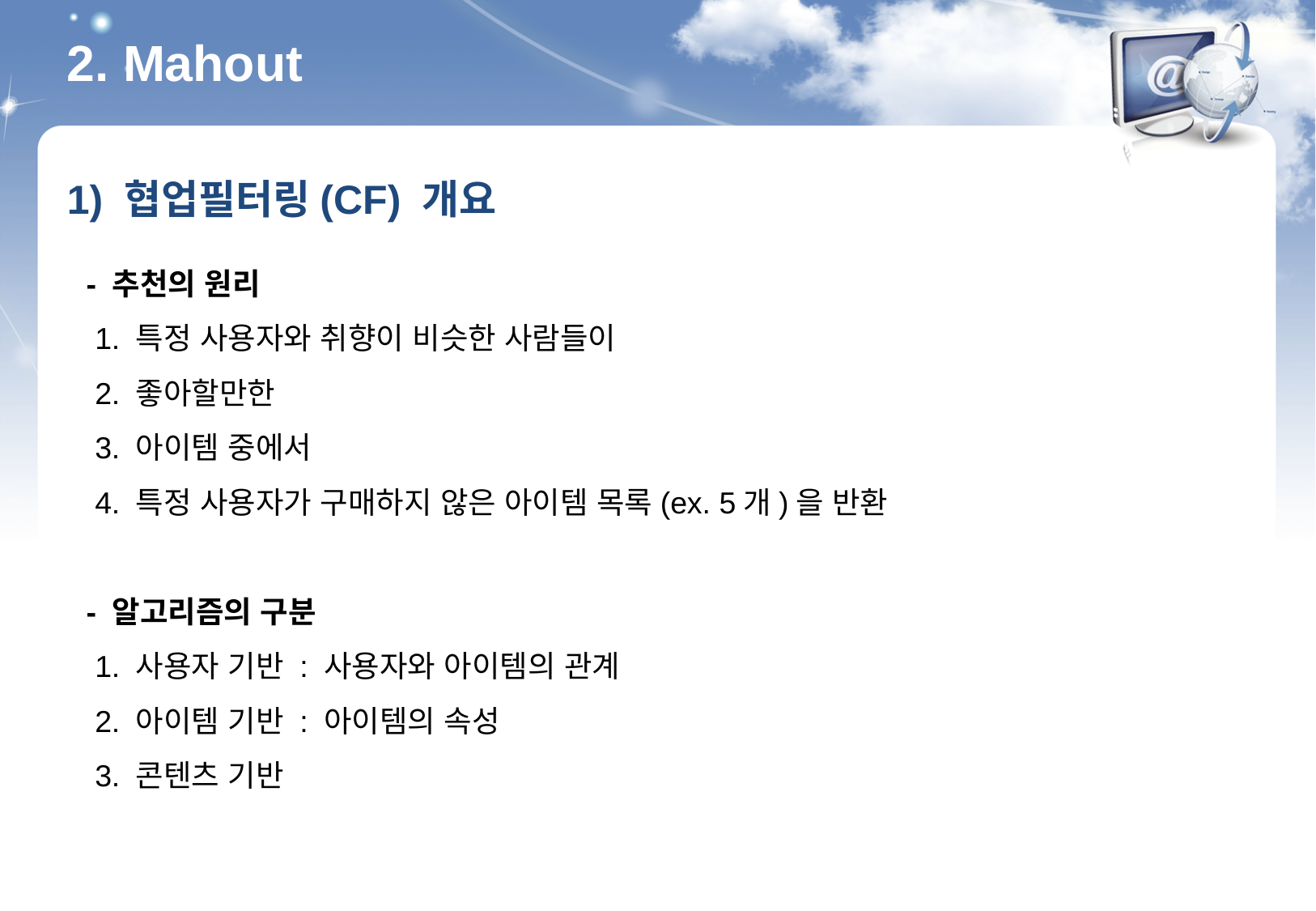

2. Mahout
1) 협업필터링(CF) 개요
 - 추천의 원리
  1. 특정 사용자와 취향이 비슷한 사람들이
  2. 좋아할만한
  3. 아이템 중에서
  4. 특정 사용자가 구매하지 않은 아이템 목록(ex. 5개)을 반환

 - 알고리즘의 구분
  1. 사용자 기반 : 사용자와 아이템의 관계
  2. 아이템 기반 : 아이템의 속성
  3. 콘텐츠 기반